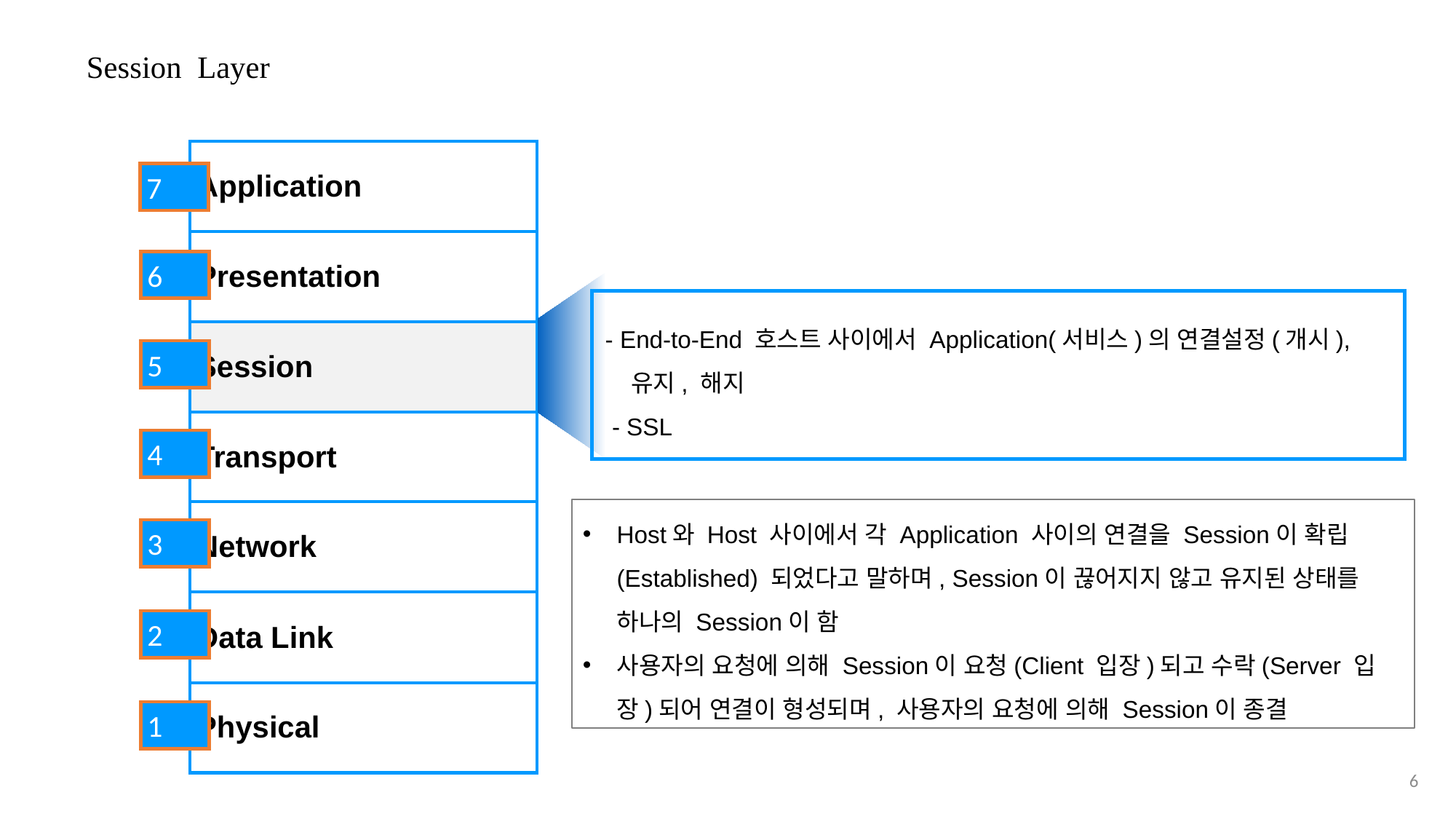

# Session  Layer
| Application |
| --- |
| Presentation |
| Session |
| Transport |
| Network |
| Data Link |
| Physical |
7
6
 - End-to-End 호스트 사이에서 Application(서비스)의 연결설정(개시),
    유지, 해지
  - SSL

5
4
Host와 Host 사이에서 각 Application 사이의 연결을 Session이 확립(Established) 되었다고 말하며, Session이 끊어지지 않고 유지된 상태를 하나의 Session이 함
사용자의 요청에 의해 Session이 요청(Client 입장)되고 수락(Server 입장)되어 연결이 형성되며, 사용자의 요청에 의해 Session이 종결
3
2
1
6